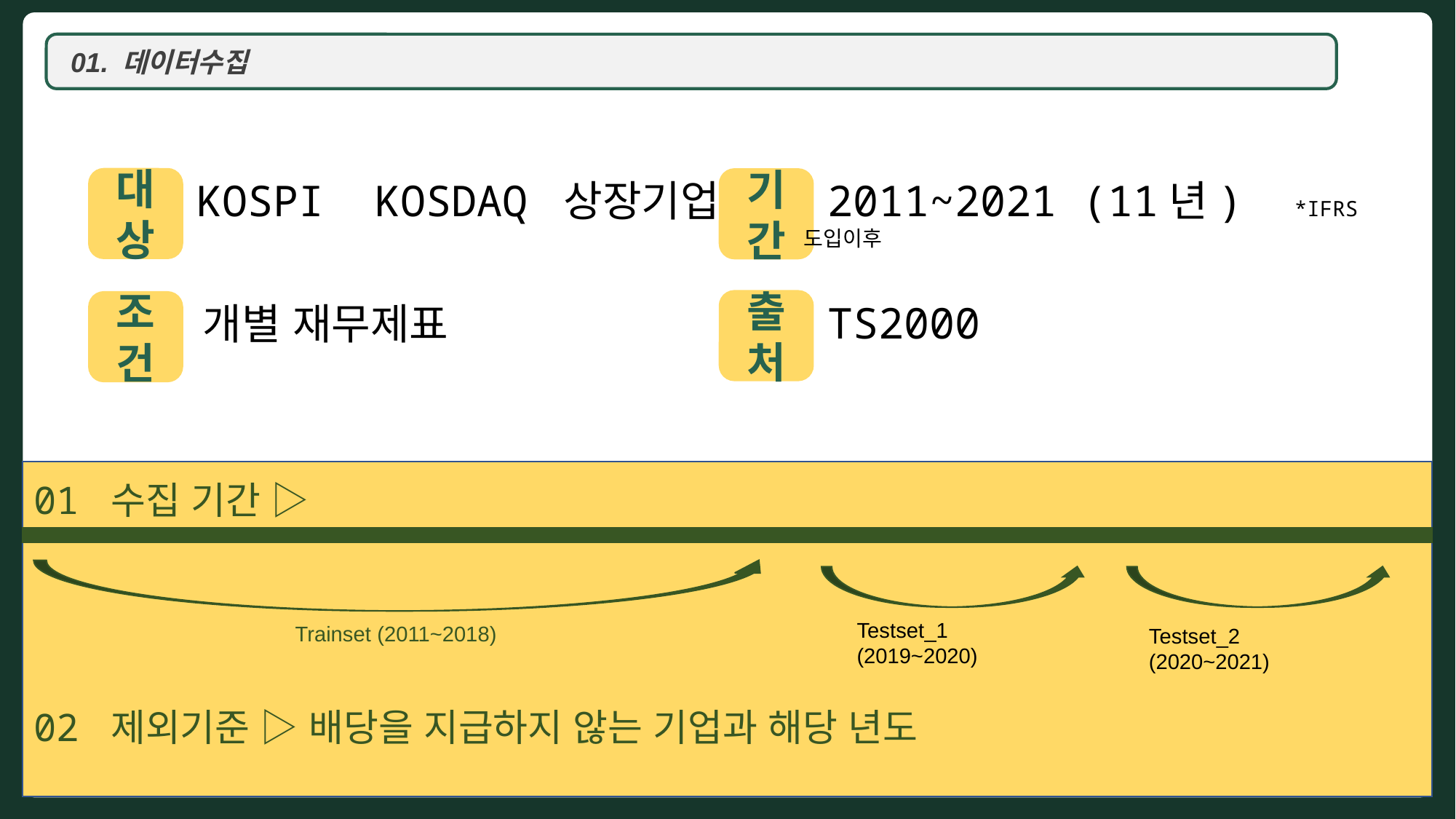

01. 데이터수집
대상
  KOSPI  KOSDAQ 상장기업
기간
  2011~2021 (11년)  *IFRS 도입이후

출처
  TS2000
  개별 재무제표

조건

01 수집 기간 ▷

02 제외기준 ▷ 배당을 지급하지 않는 기업과 해당 년도

Testset_1 (2019~2020)
Trainset (2011~2018)

Testset_2 (2020~2021)